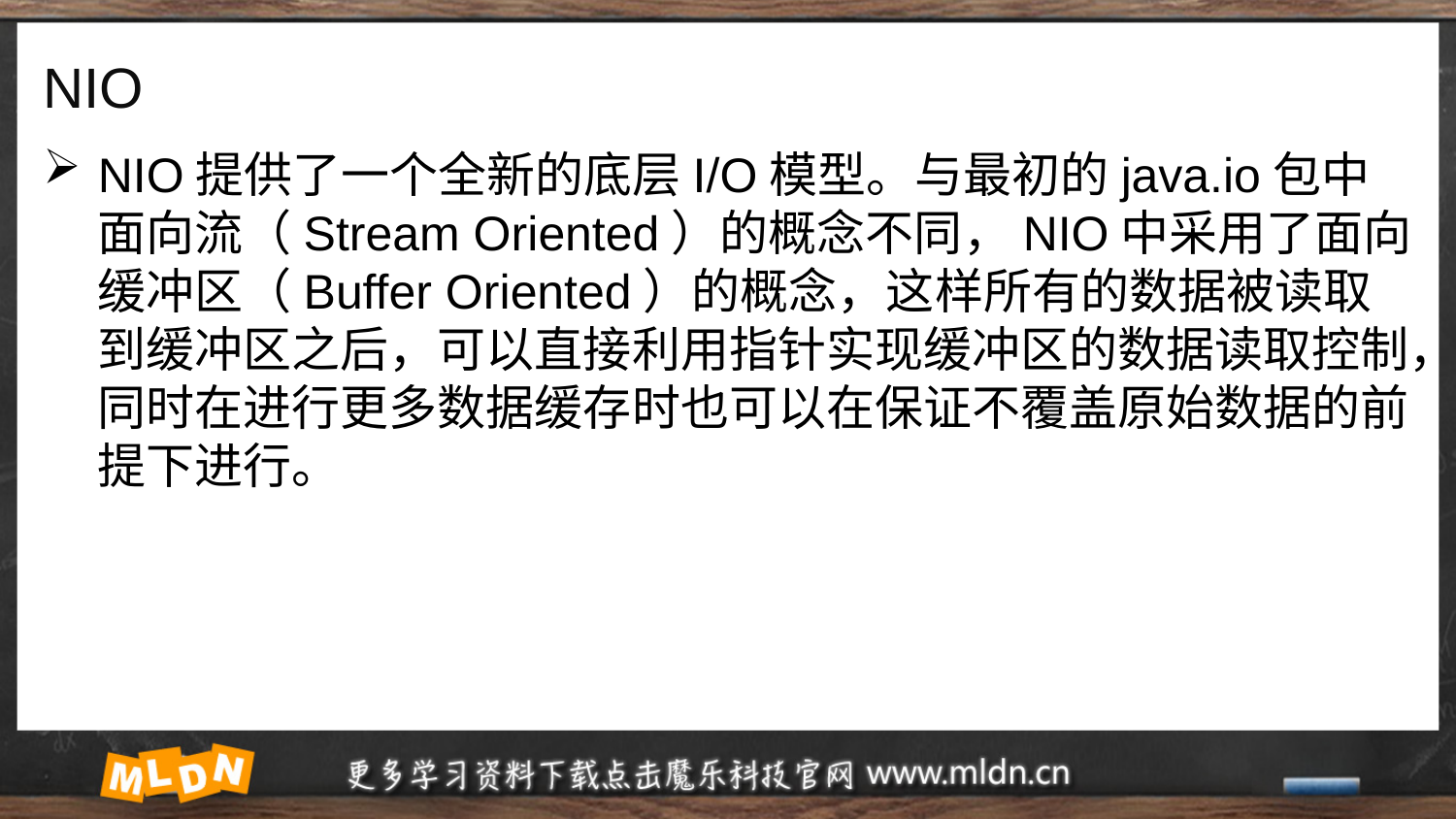

# NIO
NIO提供了一个全新的底层I/O模型。与最初的java.io包中面向流（Stream Oriented）的概念不同，NIO中采用了面向缓冲区（Buffer Oriented）的概念，这样所有的数据被读取到缓冲区之后，可以直接利用指针实现缓冲区的数据读取控制，同时在进行更多数据缓存时也可以在保证不覆盖原始数据的前提下进行。